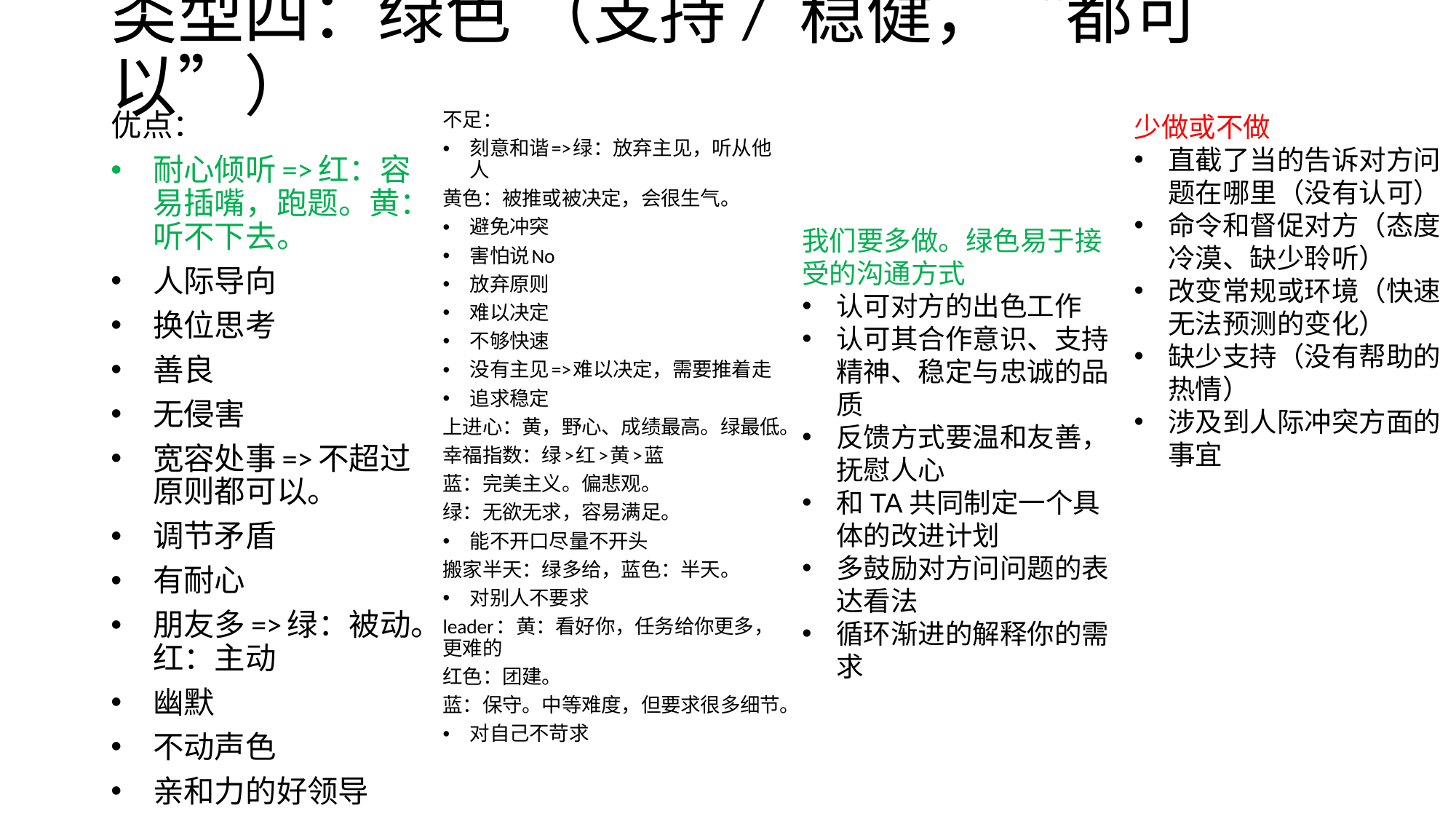

# 类型四：绿色 （支持/ 稳健，“都可以”）
少做或不做
直截了当的告诉对方问题在哪里（没有认可）
命令和督促对方（态度冷漠、缺少聆听）
改变常规或环境（快速无法预测的变化）
缺少支持（没有帮助的热情）
涉及到人际冲突方面的事宜

不足：
刻意和谐=>绿：放弃主见，听从他人
黄色：被推或被决定，会很生气。
避免冲突
害怕说No
放弃原则
难以决定
不够快速
没有主见=>难以决定，需要推着走
追求稳定
上进心：黄，野心、成绩最高。绿最低。
幸福指数：绿>红>黄>蓝
蓝：完美主义。偏悲观。
绿：无欲无求，容易满足。
能不开口尽量不开头
搬家半天：绿多给，蓝色：半天。
对别人不要求
leader：黄：看好你，任务给你更多，更难的
红色：团建。
蓝：保守。中等难度，但要求很多细节。
对自己不苛求
优点：
耐心倾听=>红：容易插嘴，跑题。黄：听不下去。
人际导向
换位思考
善良
无侵害
宽容处事=>不超过原则都可以。
调节矛盾
有耐心
朋友多=>绿：被动。红：主动
幽默
不动声色
亲和力的好领导
我们要多做。绿色易于接受的沟通方式
认可对方的出色工作
认可其合作意识、支持精神、稳定与忠诚的品质
反馈方式要温和友善，抚慰人心
和TA共同制定一个具体的改进计划
多鼓励对方问问题的表达看法
循环渐进的解释你的需求